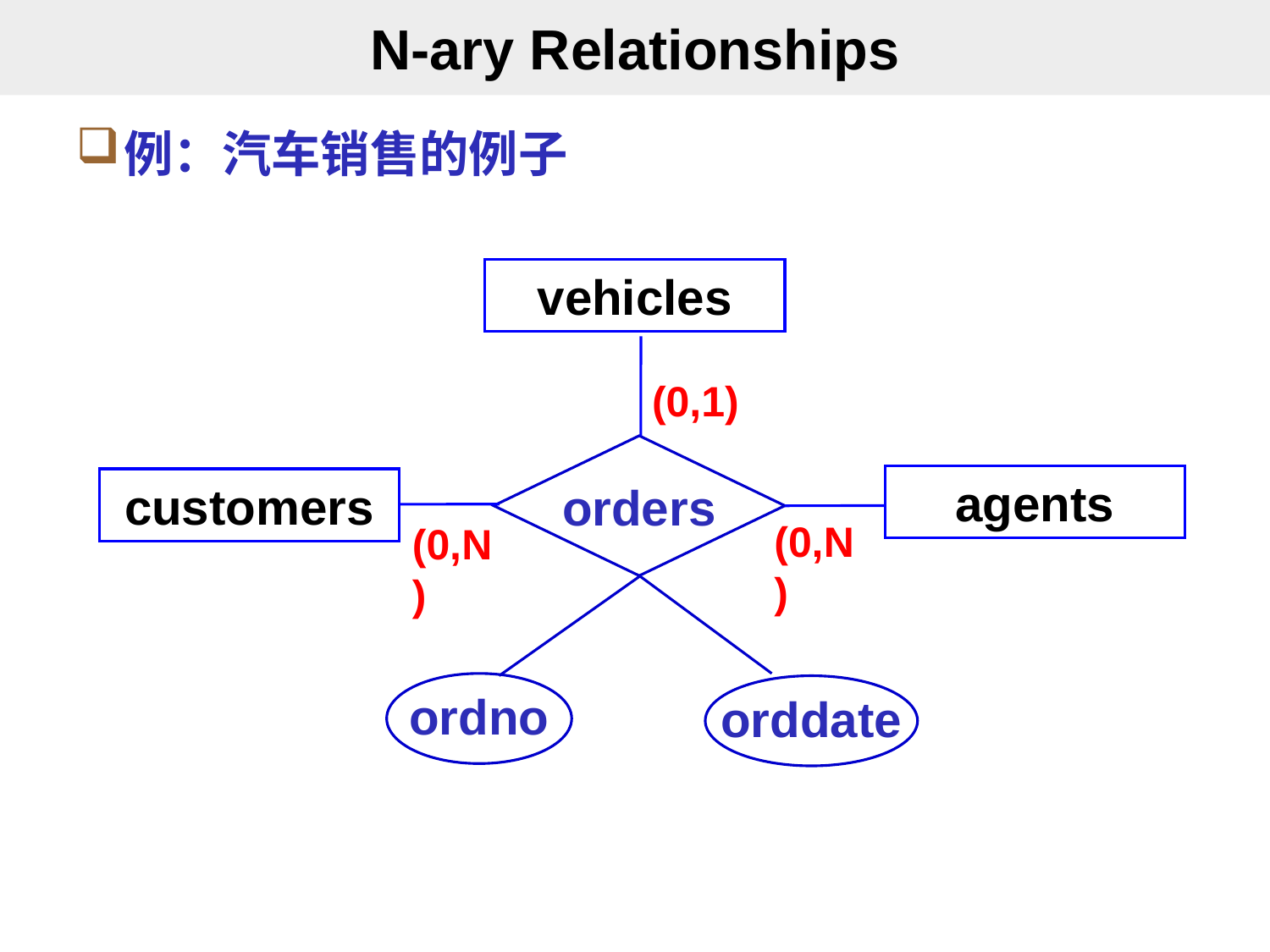

# N-ary Relationships
例：汽车销售的例子
vehicles

orders
agents
customers

ordno
orddate
(?,?)
(?,?)
(?,?)
(0,1)
(0,N)
(0,N)